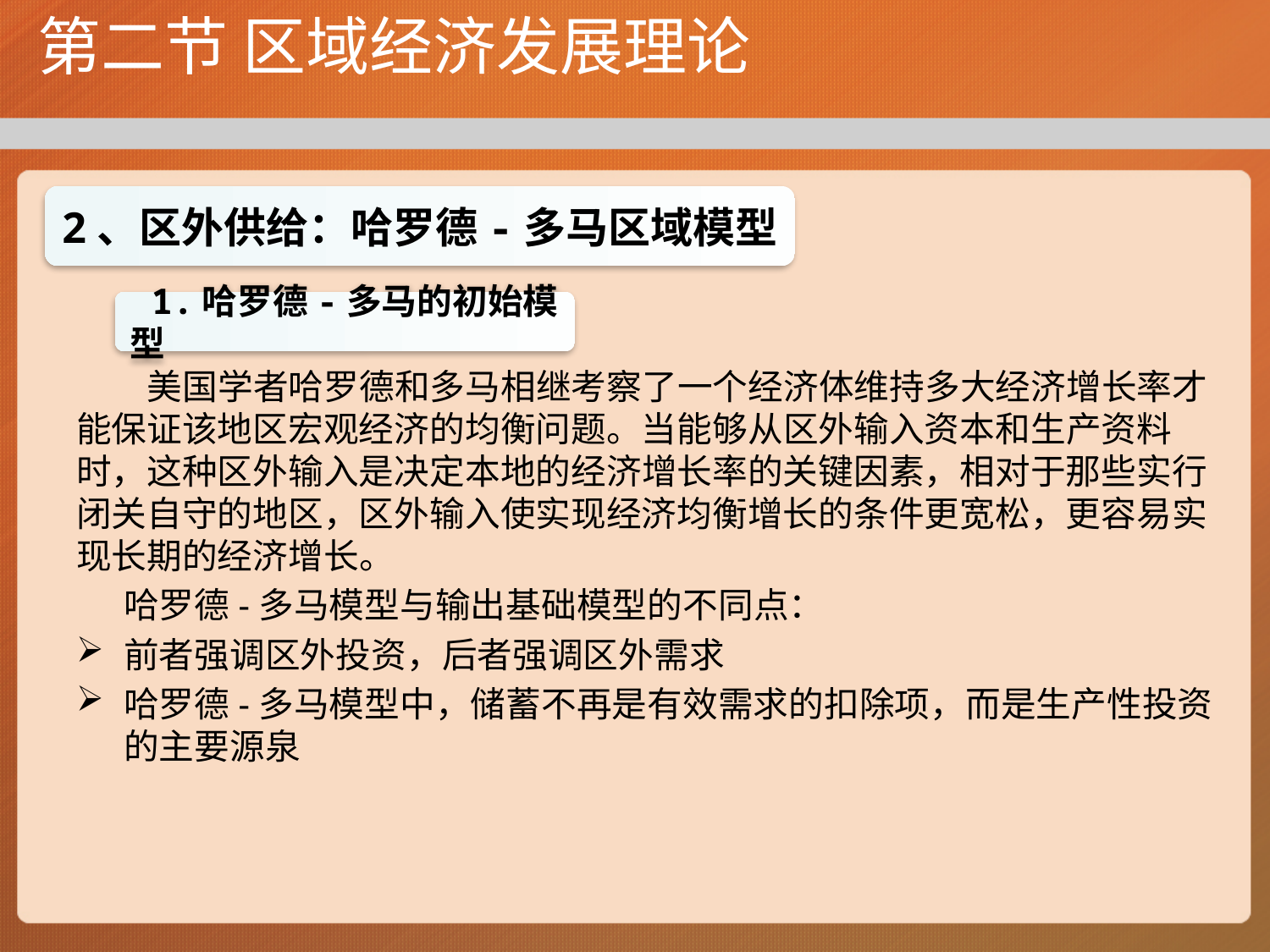

# 第二节 区域经济发展理论
2、区外供给：哈罗德-多马区域模型

        美国学者哈罗德和多马相继考察了一个经济体维持多大经济增长率才能保证该地区宏观经济的均衡问题。当能够从区外输入资本和生产资料时，这种区外输入是决定本地的经济增长率的关键因素，相对于那些实行闭关自守的地区，区外输入使实现经济均衡增长的条件更宽松，更容易实现长期的经济增长。
     哈罗德-多马模型与输出基础模型的不同点：
前者强调区外投资，后者强调区外需求
哈罗德-多马模型中，储蓄不再是有效需求的扣除项，而是生产性投资的主要源泉

 1.哈罗德-多马的初始模型